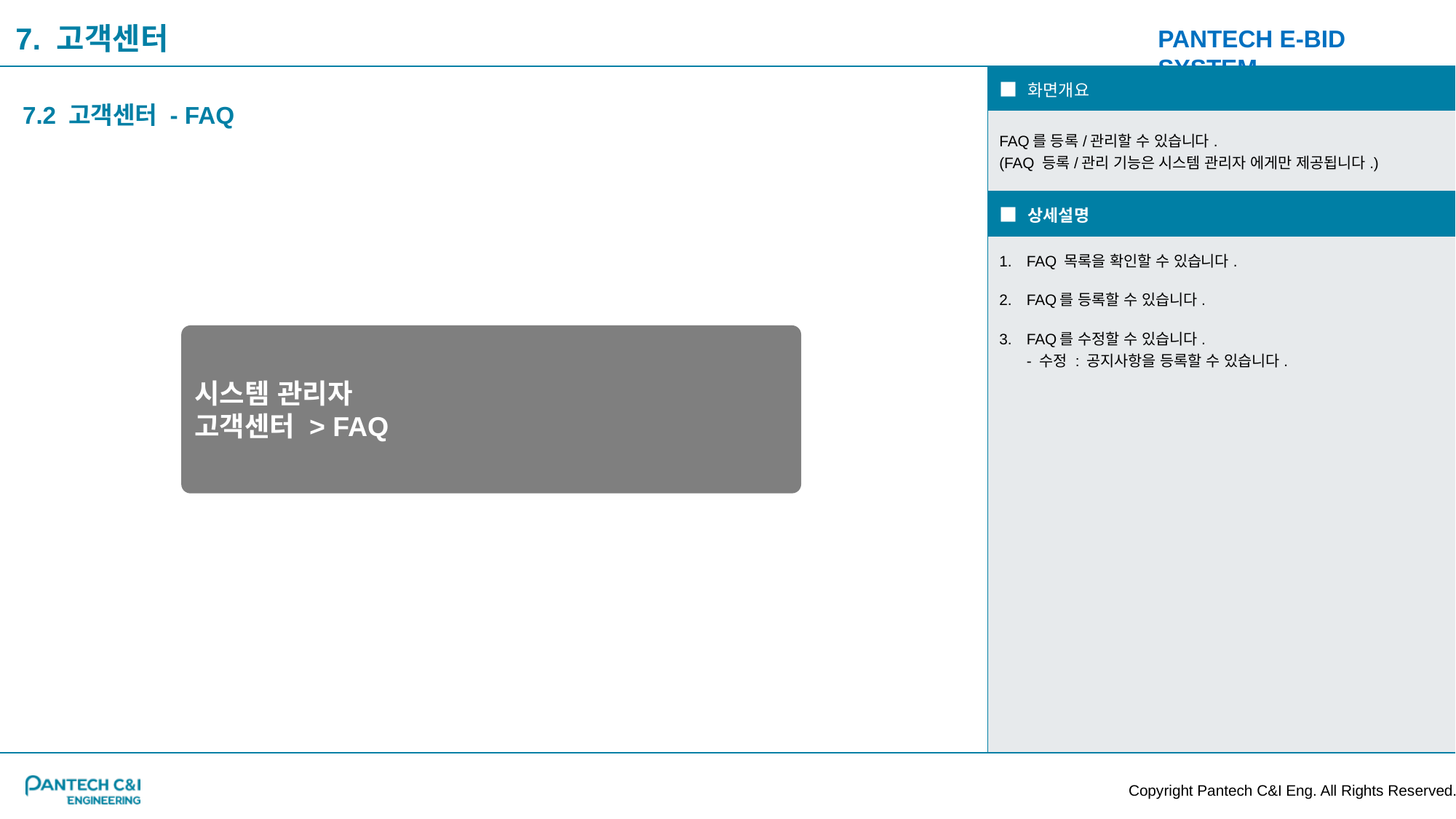

7. 고객센터
| ■ 화면개요 |
| --- |
| FAQ를 등록/관리할 수 있습니다. (FAQ 등록/관리 기능은 시스템 관리자 에게만 제공됩니다.) |
| ■ 상세설명 |
| FAQ 목록을 확인할 수 있습니다. FAQ를 등록할 수 있습니다. FAQ를 수정할 수 있습니다. - 수정 : 공지사항을 등록할 수 있습니다. |
7.2 고객센터 - FAQ
시스템 관리자
고객센터 > FAQ